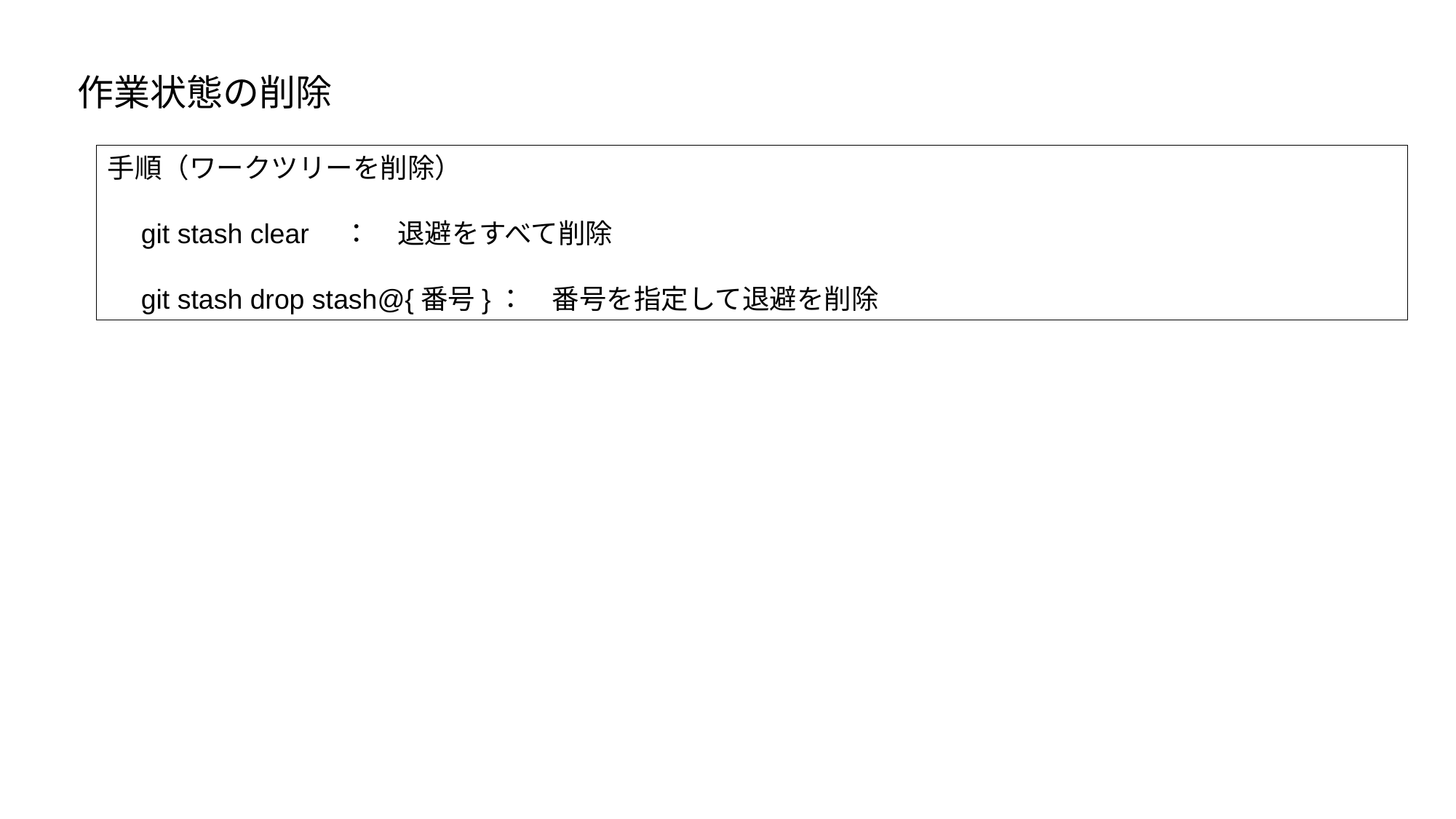

作業状態の削除
手順（ワークツリーを削除）

　git stash clear　：　退避をすべて削除

　git stash drop stash@{番号}：　番号を指定して退避を削除